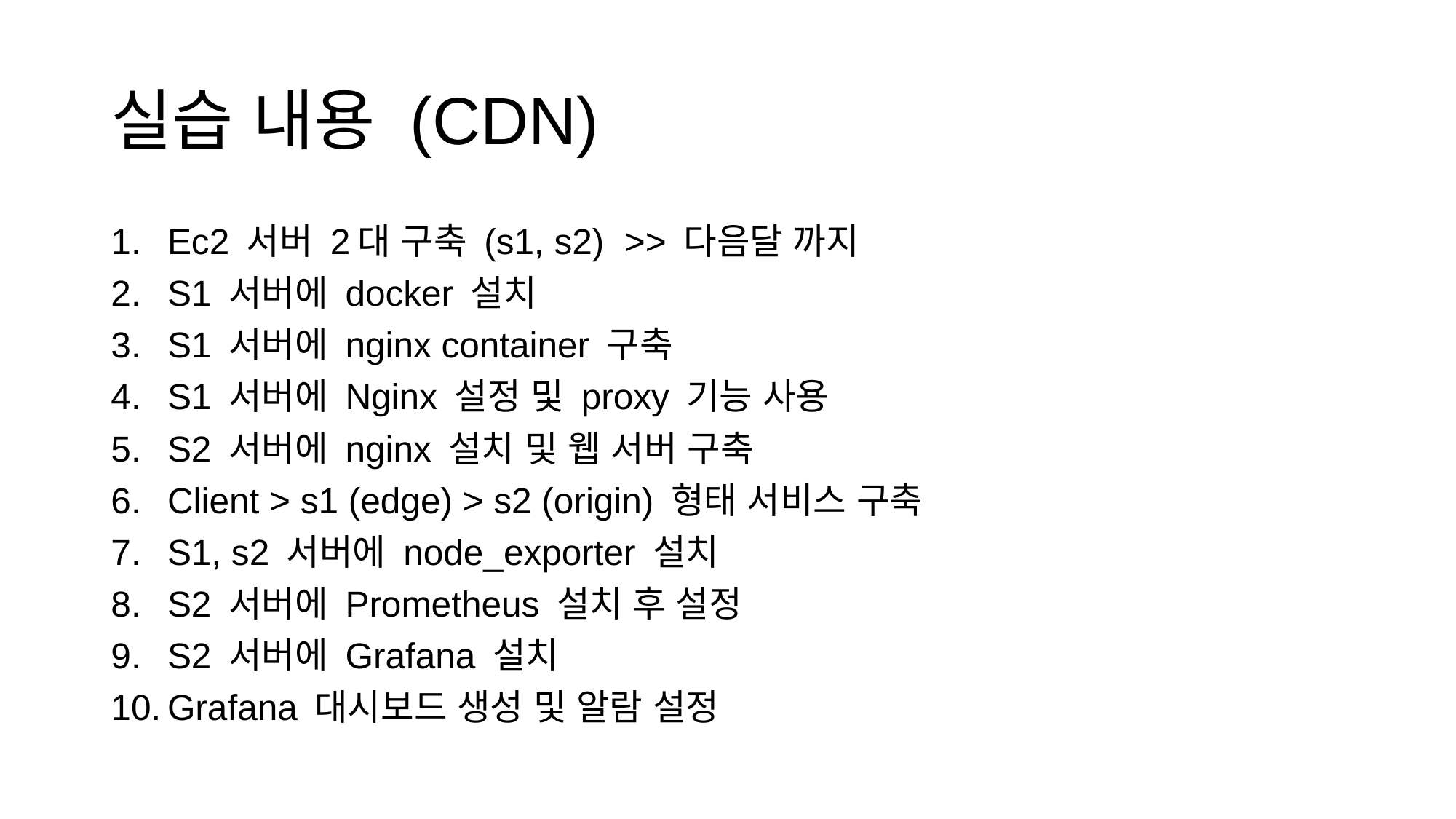

# 실습 내용 (CDN)
Ec2 서버 2대 구축 (s1, s2)  >> 다음달 까지
S1 서버에 docker 설치
S1 서버에 nginx container 구축
S1 서버에 Nginx 설정 및 proxy 기능 사용
S2 서버에 nginx 설치 및 웹 서버 구축
Client > s1 (edge) > s2 (origin) 형태 서비스 구축
S1, s2 서버에 node_exporter 설치
S2 서버에 Prometheus 설치 후 설정
S2 서버에 Grafana 설치
Grafana 대시보드 생성 및 알람 설정